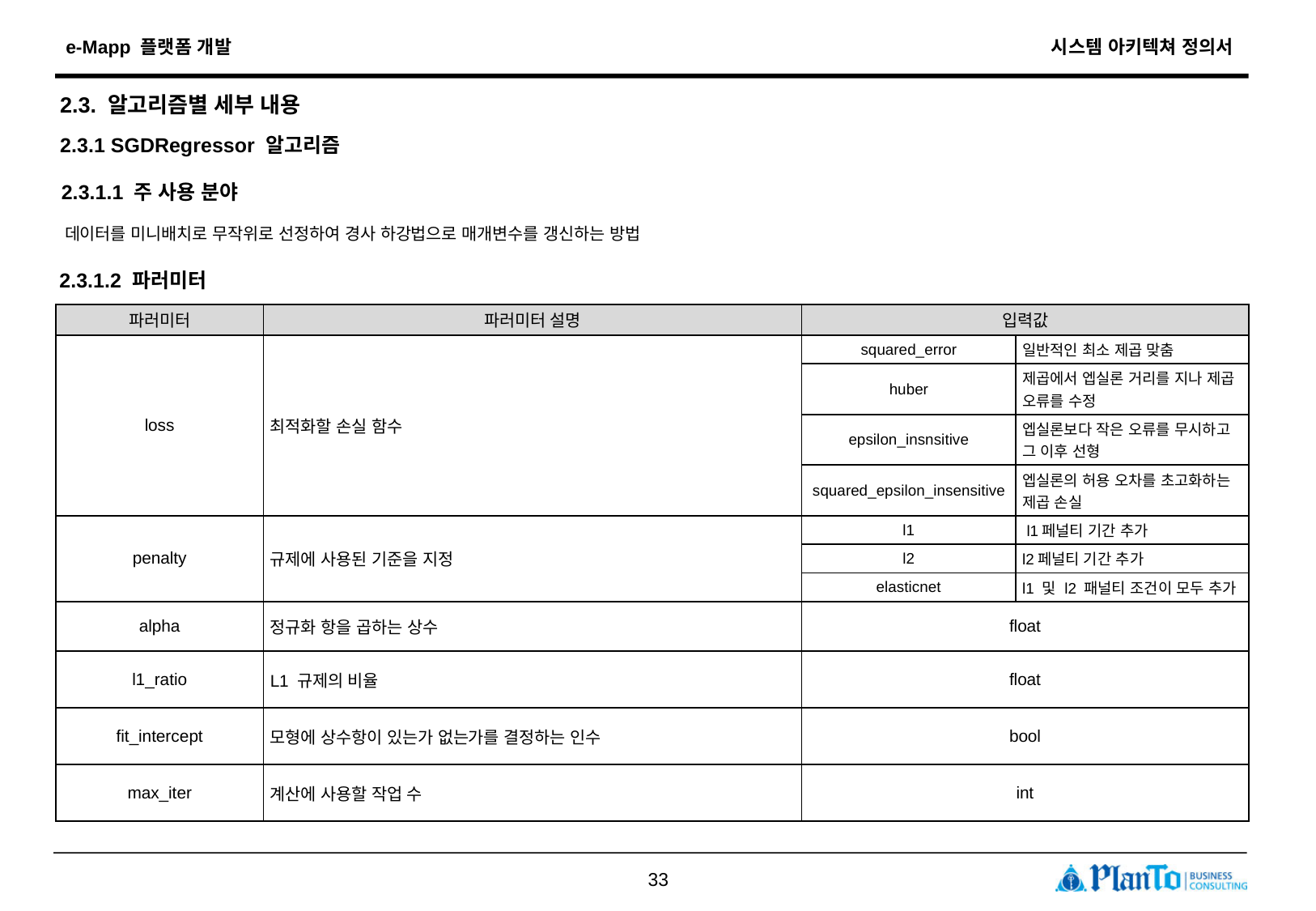

2.3. 알고리즘별 세부 내용
2.3.1 SGDRegressor 알고리즘
2.3.1.1 주 사용 분야
데이터를 미니배치로 무작위로 선정하여 경사 하강법으로 매개변수를 갱신하는 방법
2.3.1.2 파러미터
| 파러미터 | 파러미터 설명 | 입력값 |  |
| --- | --- | --- | --- |
| loss | 최적화할 손실 함수 | squared\_error | 일반적인 최소 제곱 맞춤 |
|  |  | huber | 제곱에서 엡실론 거리를 지나 제곱 오류를 수정 |
|  |  | epsilon\_insnsitive | 엡실론보다 작은 오류를 무시하고 그 이후 선형 |
|  |  | squared\_epsilon\_insensitive | 엡실론의 허용 오차를 초고화하는 제곱 손실 |
| penalty | 규제에 사용된 기준을 지정 | l1 | l1페널티 기간 추가 |
|  |  | l2 | l2페널티 기간 추가 |
|  |  | elasticnet | l1 및 l2 패널티 조건이 모두 추가 |
| alpha | 정규화 항을 곱하는 상수 | float |  |
| l1\_ratio | L1 규제의 비율 | float |  |
| fit\_intercept | 모형에 상수항이 있는가 없는가를 결정하는 인수 | bool |  |
| max\_iter | 계산에 사용할 작업 수 | int |  |